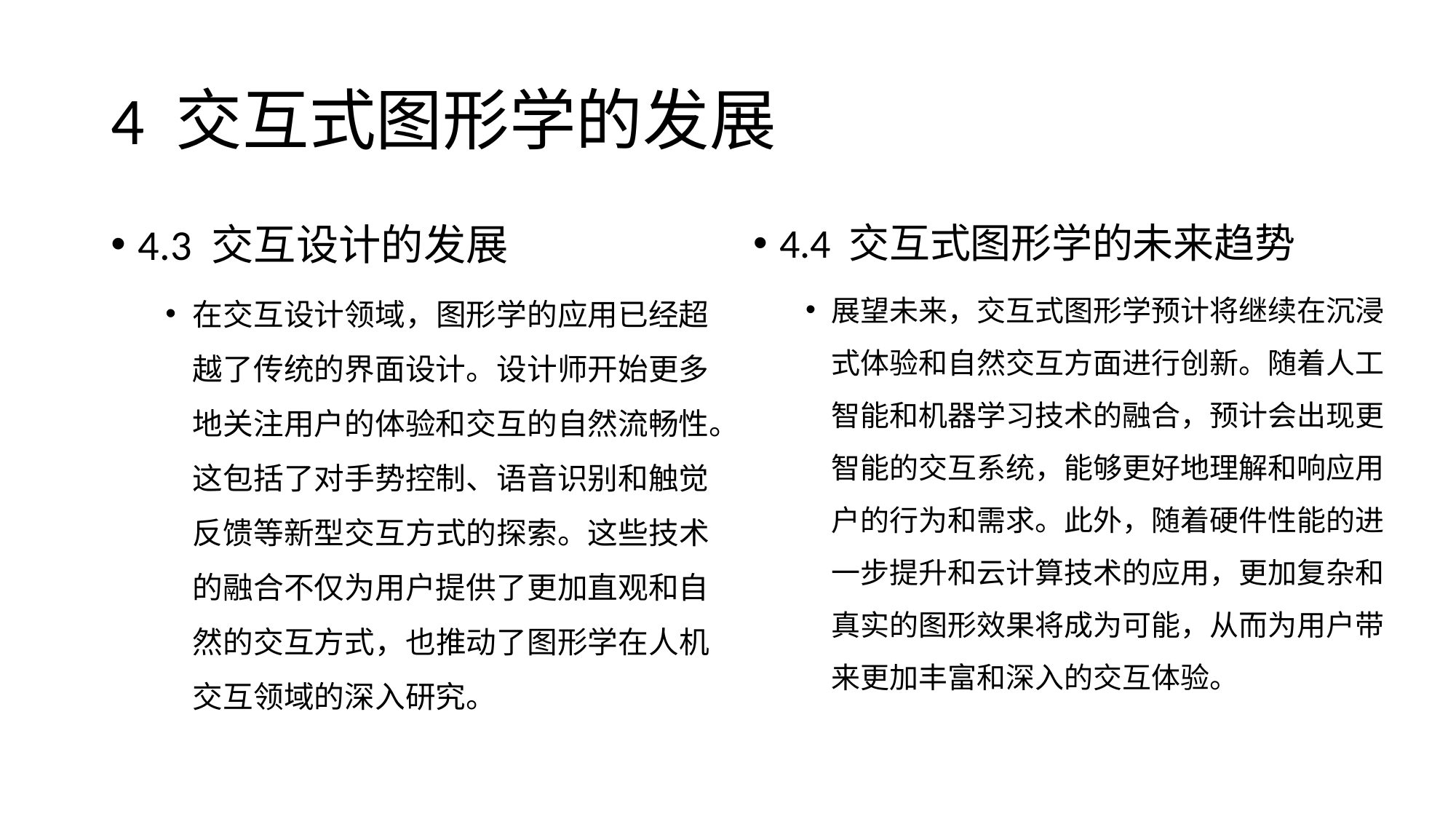

# 4 交互式图形学的发展
4.3 交互设计的发展
在交互设计领域，图形学的应用已经超越了传统的界面设计。设计师开始更多地关注用户的体验和交互的自然流畅性。这包括了对手势控制、语音识别和触觉反馈等新型交互方式的探索。这些技术的融合不仅为用户提供了更加直观和自然的交互方式，也推动了图形学在人机交互领域的深入研究。
4.4 交互式图形学的未来趋势
展望未来，交互式图形学预计将继续在沉浸式体验和自然交互方面进行创新。随着人工智能和机器学习技术的融合，预计会出现更智能的交互系统，能够更好地理解和响应用户的行为和需求。此外，随着硬件性能的进一步提升和云计算技术的应用，更加复杂和真实的图形效果将成为可能，从而为用户带来更加丰富和深入的交互体验。